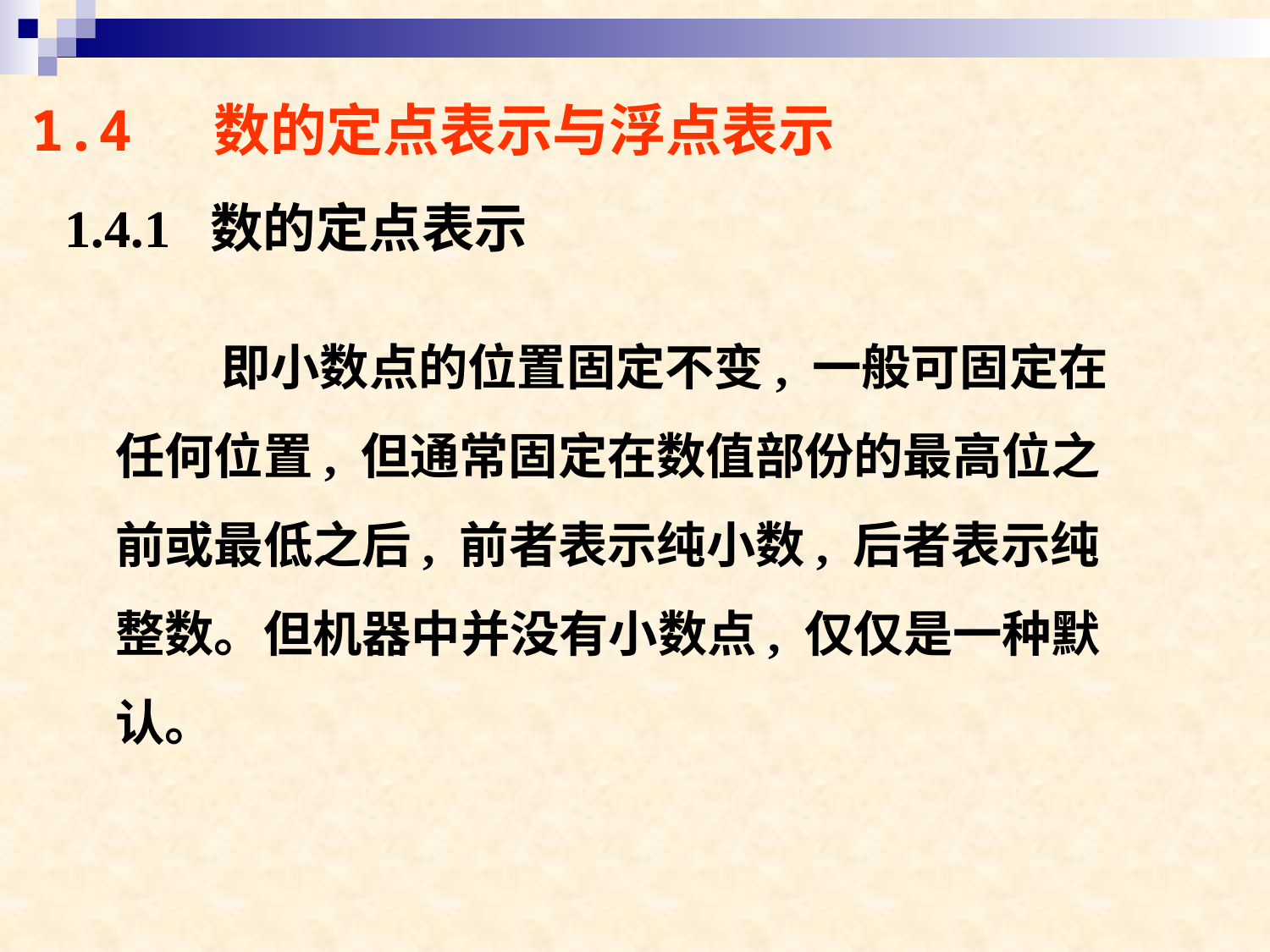

1.4  数的定点表示与浮点表示
1.4.1  数的定点表示
即小数点的位置固定不变, 一般可固定在任何位置, 但通常固定在数值部份的最高位之前或最低之后, 前者表示纯小数, 后者表示纯整数。但机器中并没有小数点, 仅仅是一种默认。